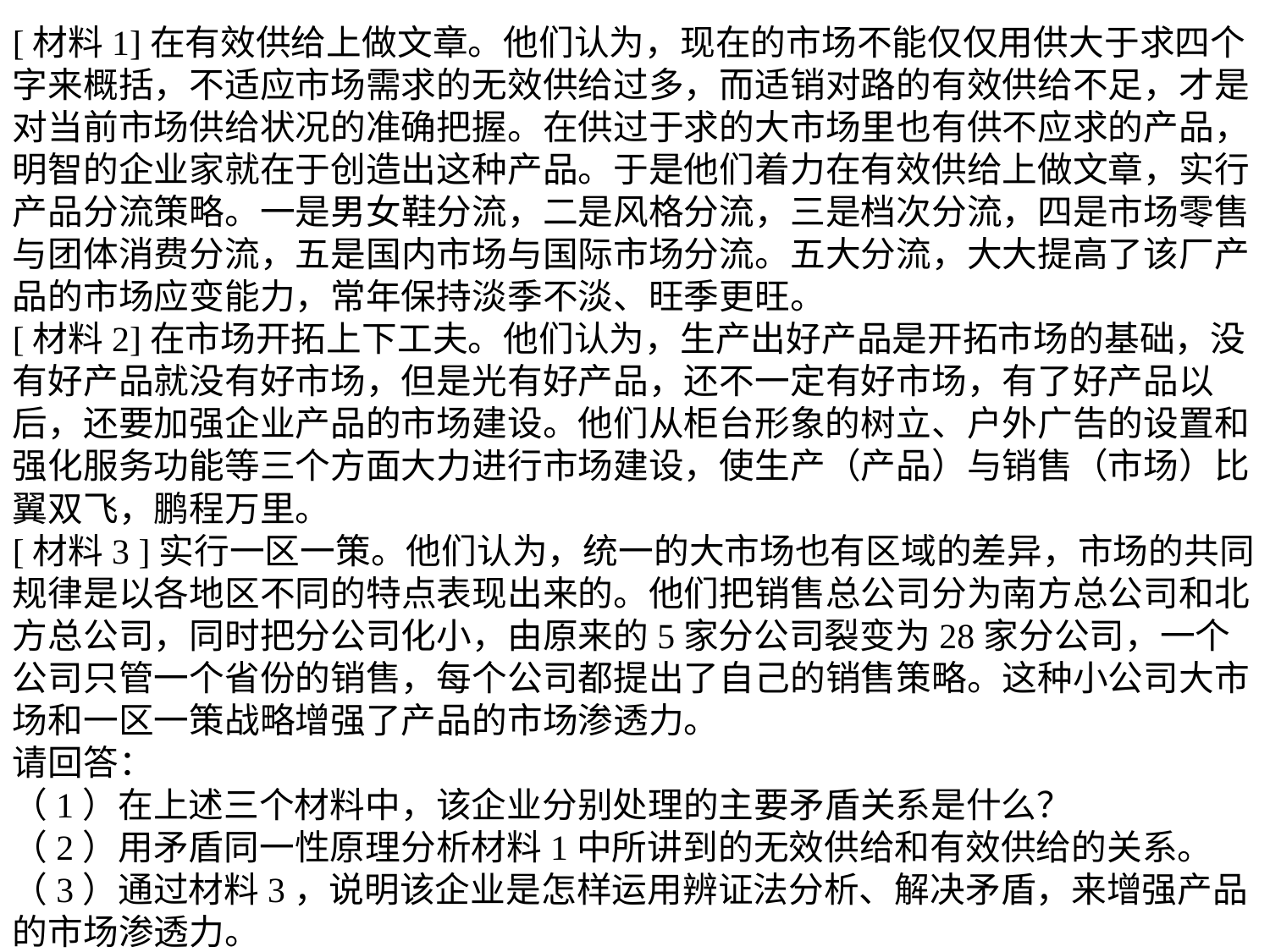

[材料1]在有效供给上做文章。他们认为，现在的市场不能仅仅用供大于求四个字来概括，不适应市场需求的无效供给过多，而适销对路的有效供给不足，才是对当前市场供给状况的准确把握。在供过于求的大市场里也有供不应求的产品，明智的企业家就在于创造出这种产品。于是他们着力在有效供给上做文章，实行产品分流策略。一是男女鞋分流，二是风格分流，三是档次分流，四是市场零售与团体消费分流，五是国内市场与国际市场分流。五大分流，大大提高了该厂产品的市场应变能力，常年保持淡季不淡、旺季更旺。
[材料2]在市场开拓上下工夫。他们认为，生产出好产品是开拓市场的基础，没有好产品就没有好市场，但是光有好产品，还不一定有好市场，有了好产品以后，还要加强企业产品的市场建设。他们从柜台形象的树立、户外广告的设置和强化服务功能等三个方面大力进行市场建设，使生产（产品）与销售（市场）比翼双飞，鹏程万里。
[材料3 ]实行一区一策。他们认为，统一的大市场也有区域的差异，市场的共同规律是以各地区不同的特点表现出来的。他们把销售总公司分为南方总公司和北方总公司，同时把分公司化小，由原来的5家分公司裂变为28家分公司，一个公司只管一个省份的销售，每个公司都提出了自己的销售策略。这种小公司大市场和一区一策战略增强了产品的市场渗透力。
请回答：
（1）在上述三个材料中，该企业分别处理的主要矛盾关系是什么？
（2）用矛盾同一性原理分析材料1中所讲到的无效供给和有效供给的关系。
（3）通过材料3，说明该企业是怎样运用辨证法分析、解决矛盾，来增强产品的市场渗透力。